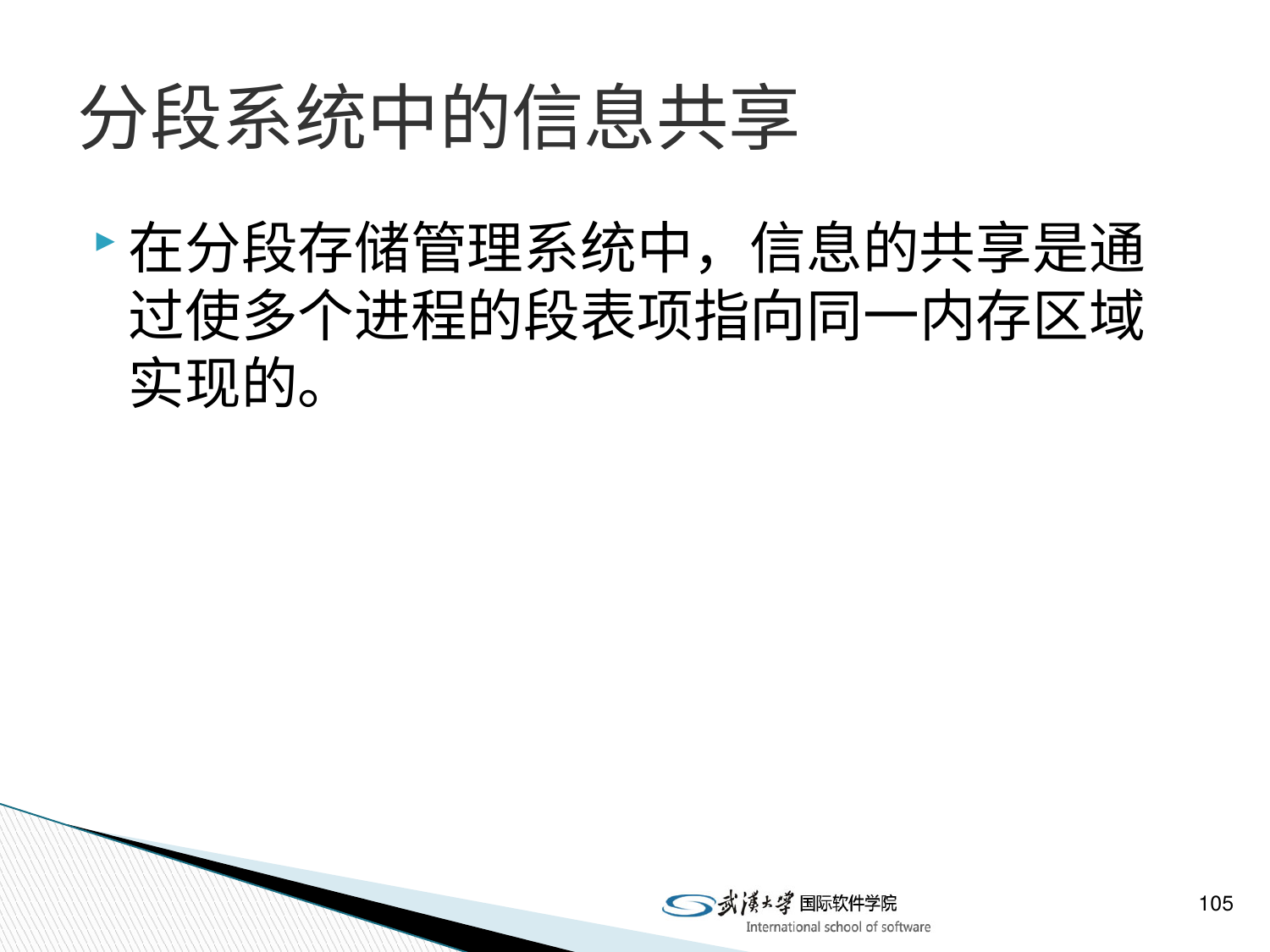

# 分段系统中的信息共享
在分段存储管理系统中，信息的共享是通过使多个进程的段表项指向同一内存区域实现的。